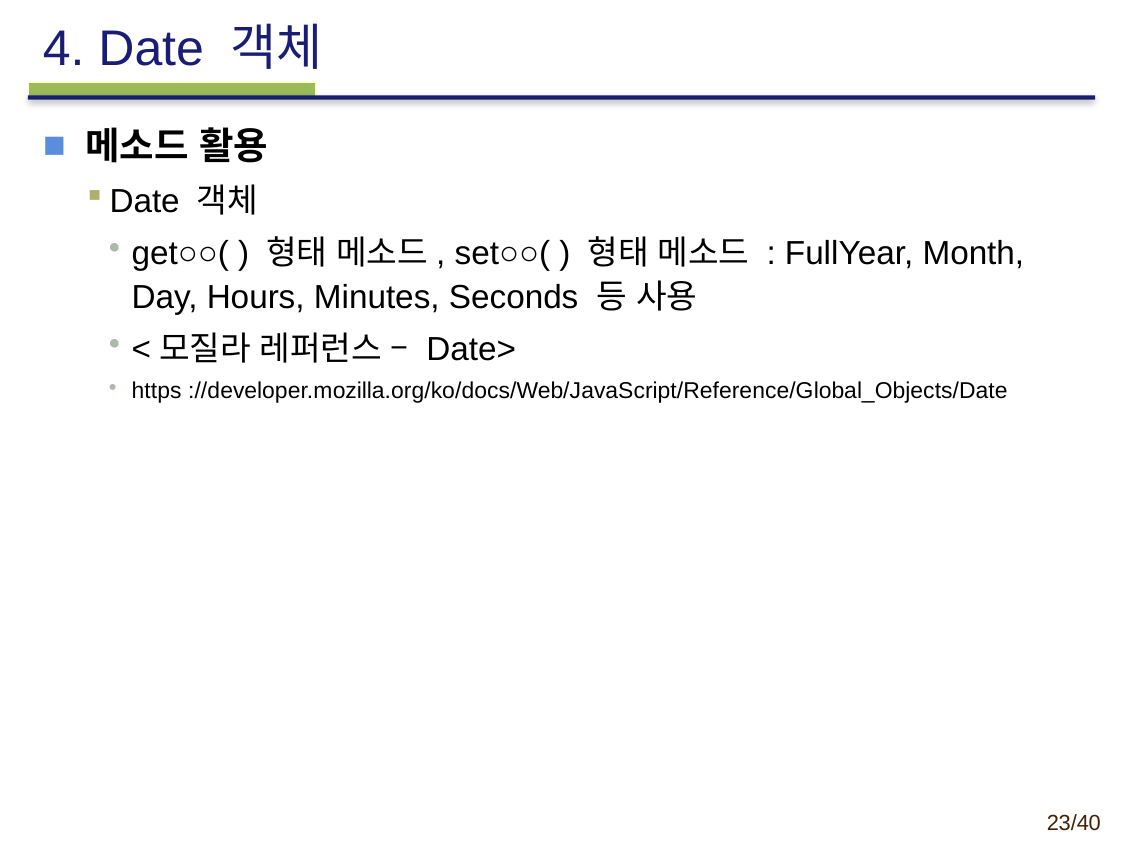

# 4. Date 객체
메소드 활용
Date 객체
get○○( ) 형태 메소드, set○○( ) 형태 메소드 : FullYear, Month, Day, Hours, Minutes, Seconds 등 사용
<모질라 레퍼런스 – Date>
https ://developer.mozilla.org/ko/docs/Web/JavaScript/Reference/Global_Objects/Date